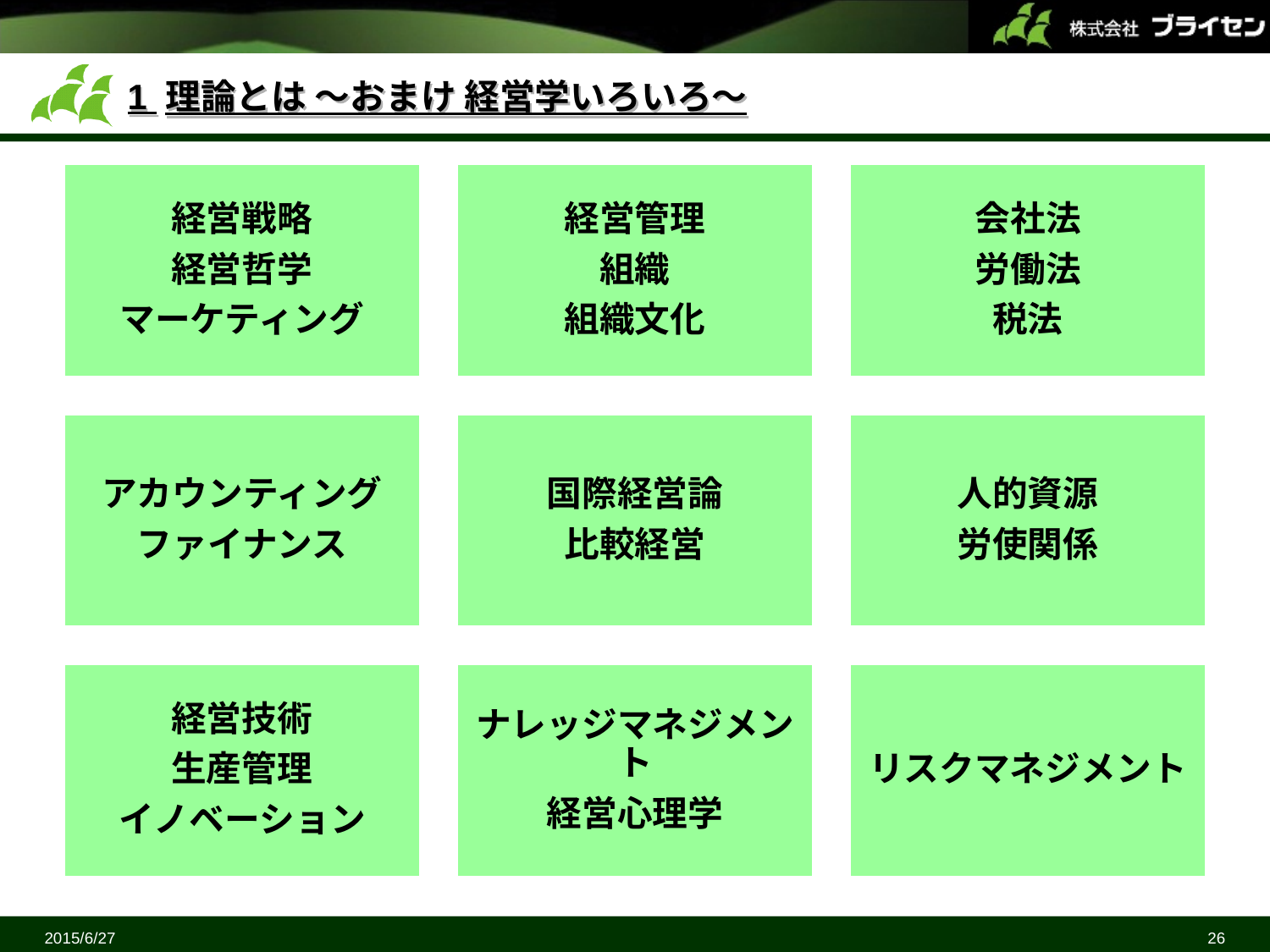

# 1 理論とは ～おまけ 経営学いろいろ～

経営戦略
経営哲学
マーケティング

経営管理
組織
組織文化

会社法
労働法
税法

アカウンティング
ファイナンス

国際経営論
比較経営

人的資源
労使関係

経営技術
生産管理
イノベーション

ナレッジマネジメント
経営心理学

リスクマネジメント
2015/6/27
26